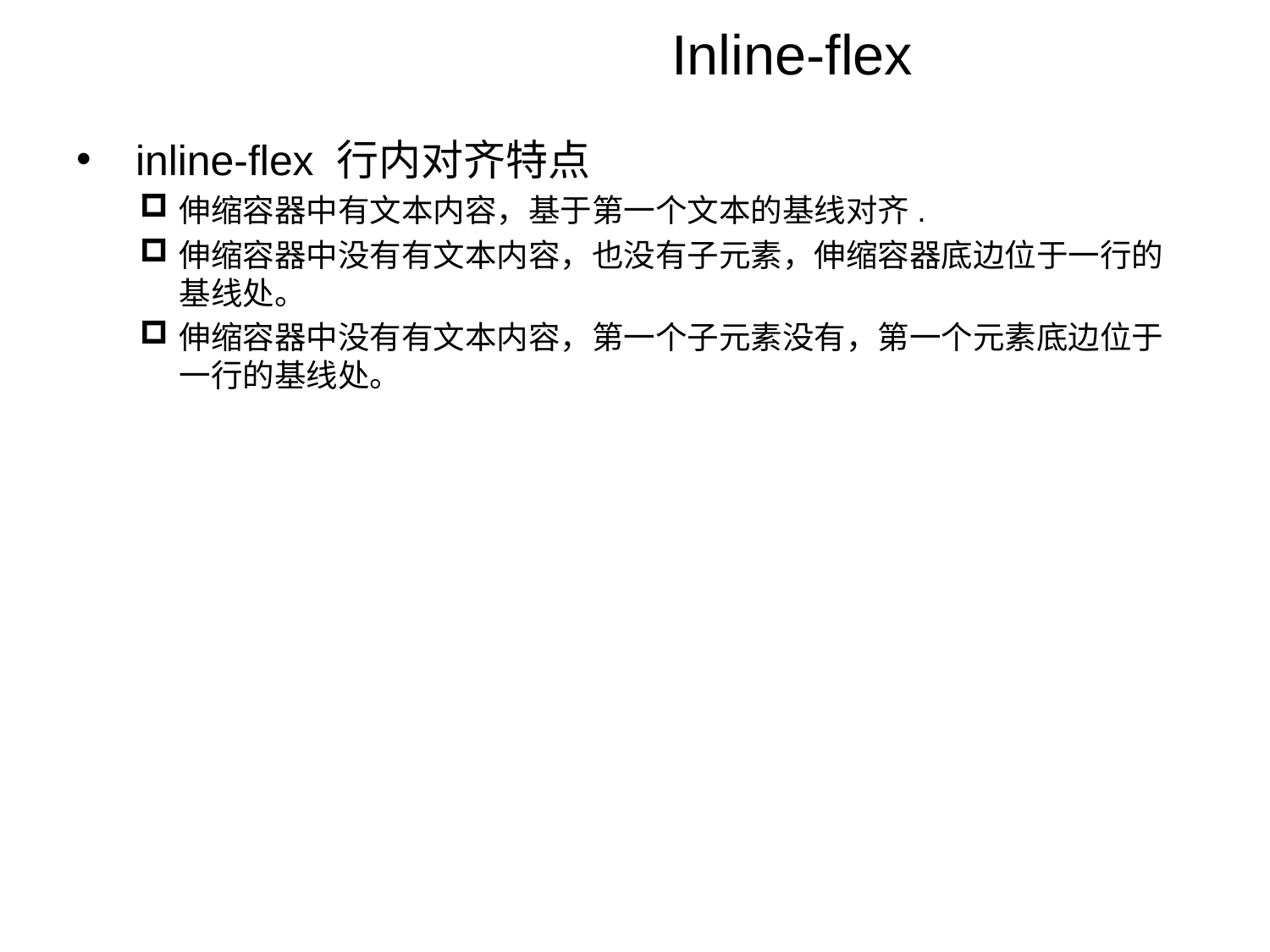

# Inline-flex
 inline-flex 行内对齐特点
伸缩容器中有文本内容，基于第一个文本的基线对齐.
伸缩容器中没有有文本内容，也没有子元素，伸缩容器底边位于一行的基线处。
伸缩容器中没有有文本内容，第一个子元素没有，第一个元素底边位于一行的基线处。